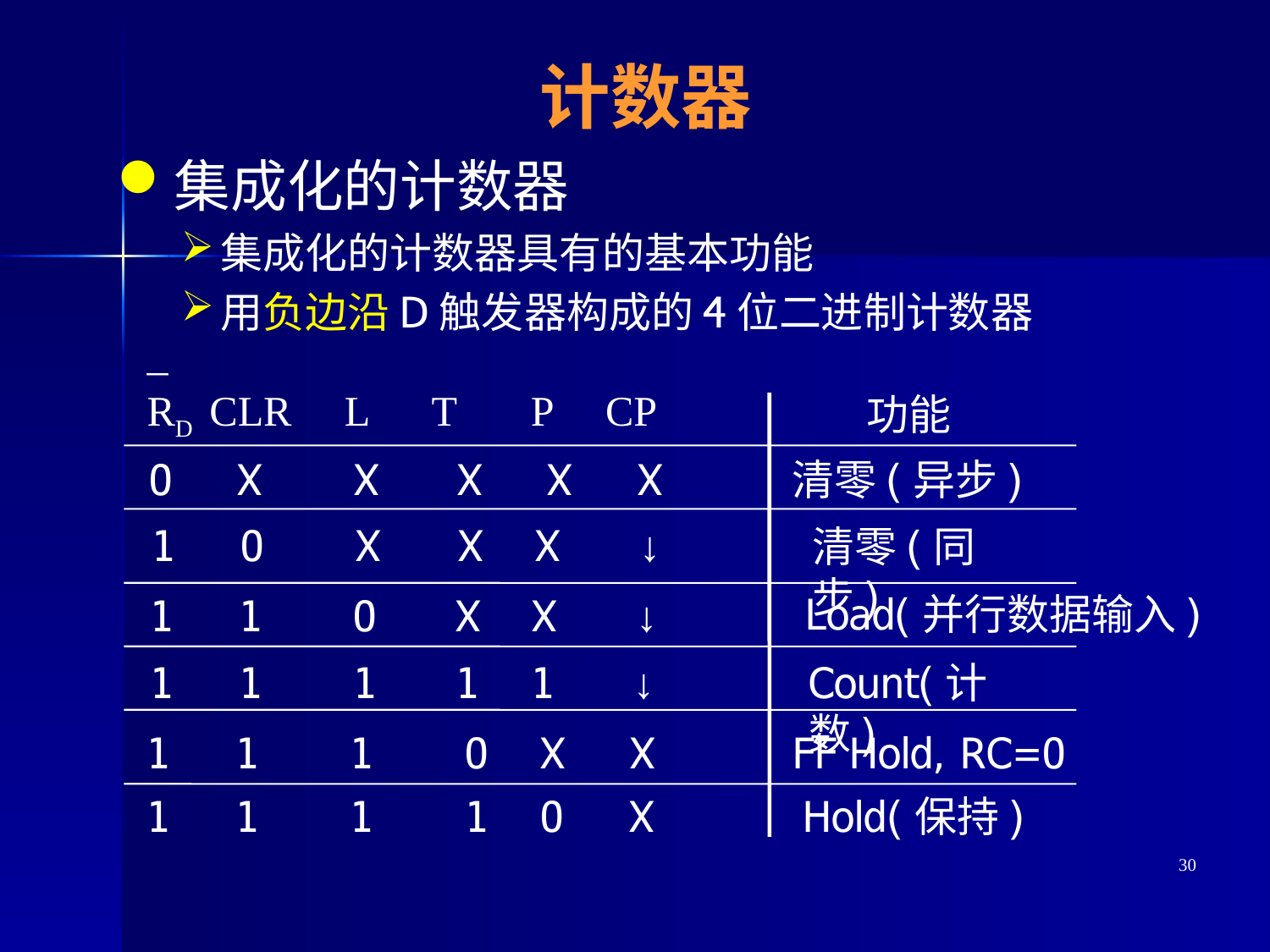

# 计数器
集成化的计数器
集成化的计数器具有的基本功能
用负边沿D触发器构成的4位二进制计数器
_
RD  CLR     L      T       P     CP
功能

 0     X       X      X     X     X
清零(异步)

1     0       X      X    X      ↓
清零(同步)

1     1       1      1    1      ↓
Count(计数)

1     1       1       0    X     X
FF Hold, RC=0

Hold(保持)
1     1       1       1    0     X
Load(并行数据输入)
1     1       0      X    X      ↓
30